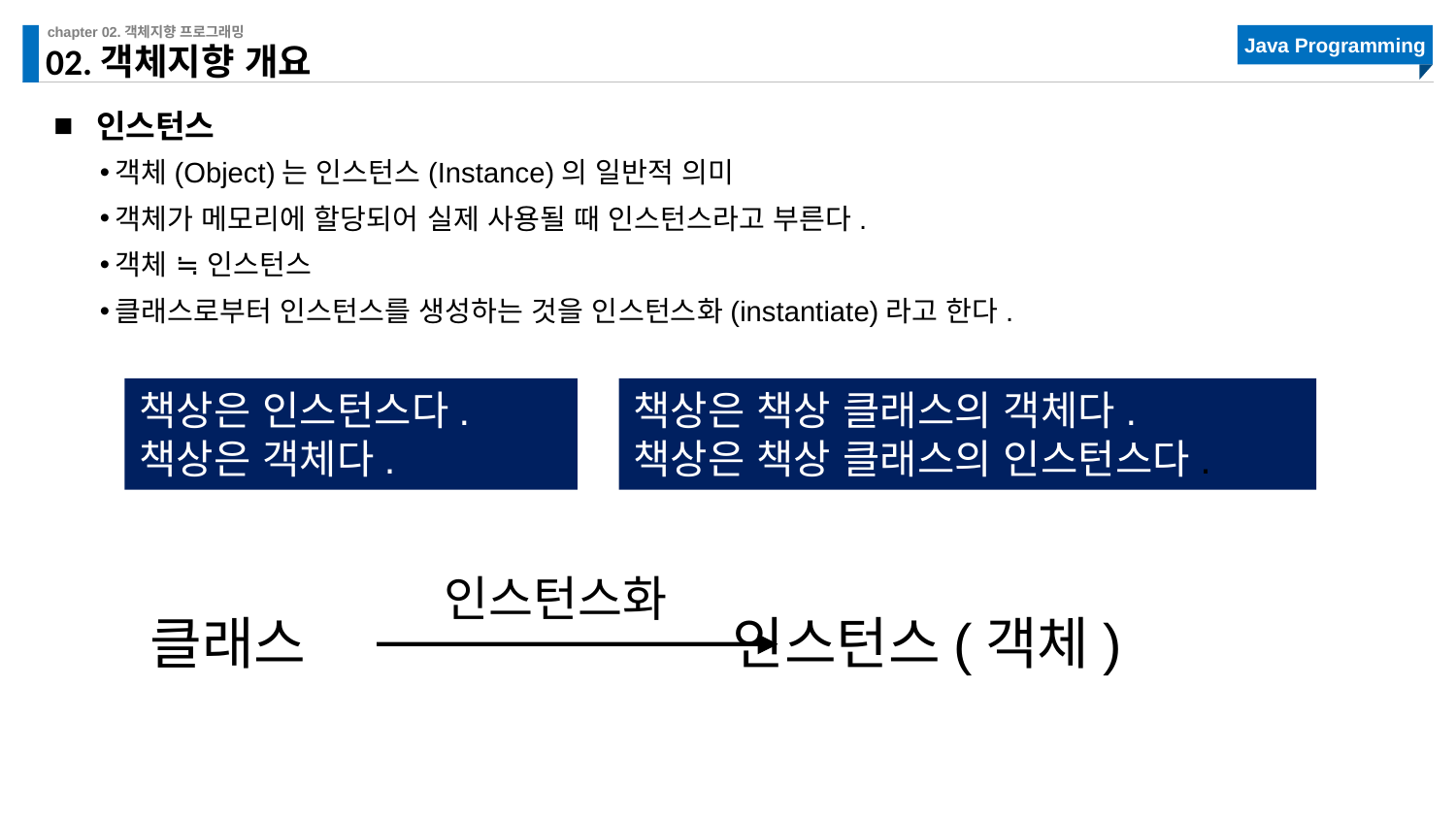

# 02.객체지향 개요
인스턴스
객체(Object)는 인스턴스(Instance)의 일반적 의미
객체가 메모리에 할당되어 실제 사용될 때 인스턴스라고 부른다.
객체 ≒ 인스턴스
클래스로부터 인스턴스를 생성하는 것을 인스턴스화(instantiate)라고 한다.
책상은 인스턴스다.
책상은 객체다.
책상은 책상 클래스의 객체다.
책상은 책상 클래스의 인스턴스다.
인스턴스화
클래스                           인스턴스(객체)